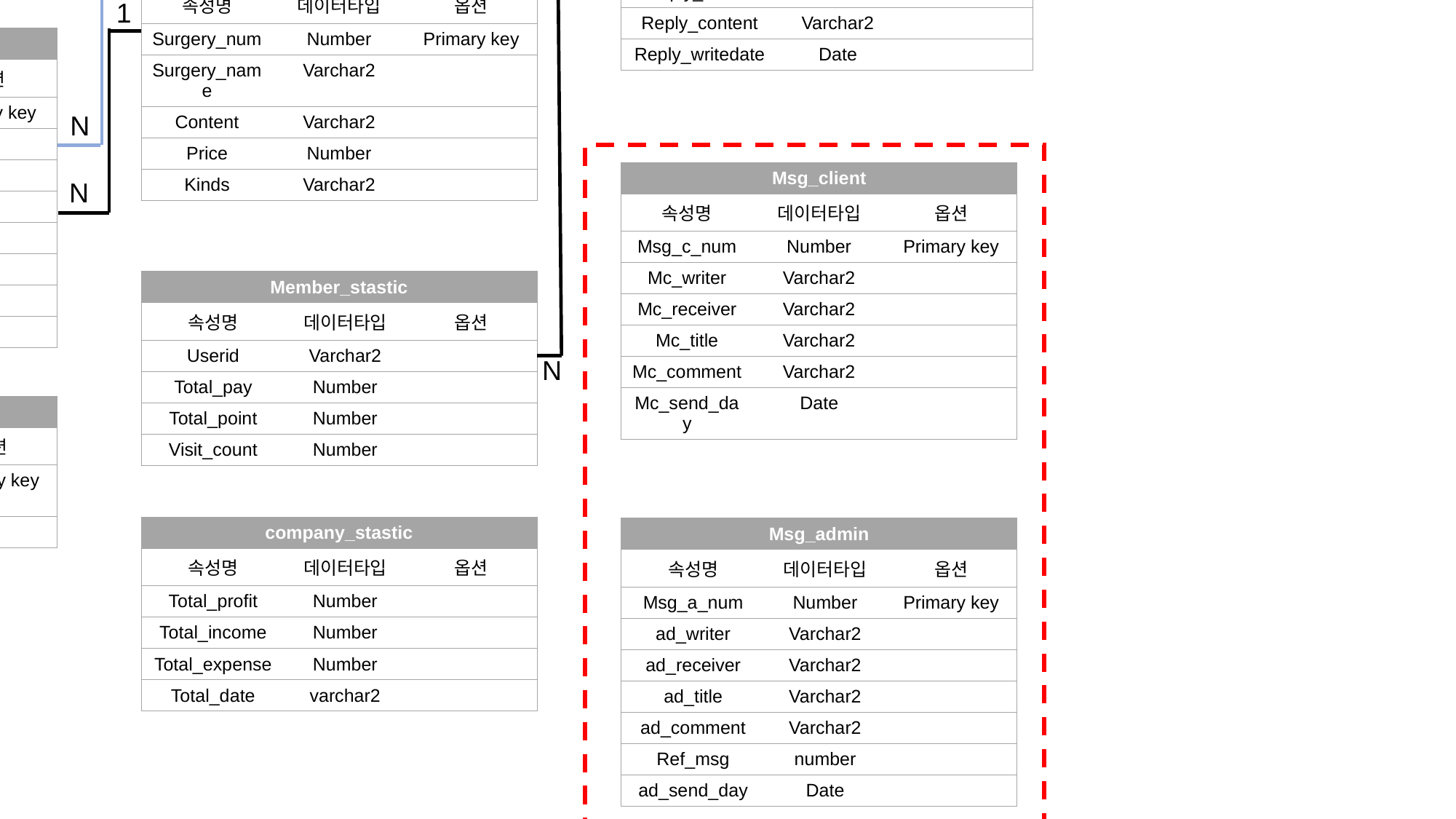

| Department |  |  |
| --- | --- | --- |
| 속성명 | 데이터타입 | 옵션 |
| Depart\_num | Number | Primary key |
| Depart\_name | Varchar2 |  |
| Basic\_pay | Number |  |
| Board |  |  |
| --- | --- | --- |
| 속성명 | 데이터타입 | 옵션 |
| Board\_num | Number | Primary key |
| Board\_userid | Varchar2 |  |
| Board\_kinds | Varchar2 |  |
| Board\_title | Varchar2 |  |
| Board\_content | Varchar2 |  |
| Board\_filename | Varchar2 |  |
| Board\_writeday | Date |  |
| Member |  |  |
| --- | --- | --- |
| 속성명 | 데이터타입 | 옵션 |
| id | varchar2 | Primary key |
| Pwd | Varchar2 | Not null |
| Name | Varchar2 | Not null |
| Identification | Char(14) | Not null |
| Birth | Data |  |
| Email | Varchar2 |  |
| Phone | Varchar2 |  |
| Prefer\_surger | Number |  |
| Grade | Varchar2 |  |
1
1
1
N
| Staff |  |  |
| --- | --- | --- |
| 속성명 | 데이터타입 | 옵션 |
| Staff\_num | Number | Primary key |
| Staff\_name | Varchar2 | not null |
| Staff\_career | Number | Not null |
| Staff\_detail | Varchar2 | Not null |
| Depart | Number | Default 1 |
1
1
N
| Reply |  |  |
| --- | --- | --- |
| 속성명 | 데이터타입 | 옵션 |
| Reply\_num | Number | Primary key |
| Ref\_board\_num | Number |  |
| Reply\_userid | Varchar2 |  |
| Reply\_content | Varchar2 |  |
| Reply\_writedate | Date |  |
N
N
| Surgery |  |  |
| --- | --- | --- |
| 속성명 | 데이터타입 | 옵션 |
| Surgery\_num | Number | Primary key |
| Surgery\_name | Varchar2 |  |
| Content | Varchar2 |  |
| Price | Number |  |
| Kinds | Varchar2 |  |
1
| Reserve |  |  |
| --- | --- | --- |
| 속성명 | 데이터타입 | 옵션 |
| Reserve\_num | Number | Primary key |
| Client\_name | Varchar2 |  |
| Participant | Varchar2 |  |
| Reserve\_content | Number |  |
| Reserve\_price | Number |  |
| Rserve\_time | Number |  |
| Reserve\_date | Date |  |
| Reserve\_check | Char(3) |  |
N
N

| Msg\_client |  |  |
| --- | --- | --- |
| 속성명 | 데이터타입 | 옵션 |
| Msg\_c\_num | Number | Primary key |
| Mc\_writer | Varchar2 |  |
| Mc\_receiver | Varchar2 |  |
| Mc\_title | Varchar2 |  |
| Mc\_comment | Varchar2 |  |
| Mc\_send\_day | Date |  |
N
N
| Member\_stastic |  |  |
| --- | --- | --- |
| 속성명 | 데이터타입 | 옵션 |
| Userid | Varchar2 |  |
| Total\_pay | Number |  |
| Total\_point | Number |  |
| Visit\_count | Number |  |
N
| Reserve\_time |  |  |
| --- | --- | --- |
| 속성명 | 데이터타입 | 옵션 |
| Reserve\_time\_num | Number | Primary key |
| Time | varchar2 |  |
1
| company\_stastic |  |  |
| --- | --- | --- |
| 속성명 | 데이터타입 | 옵션 |
| Total\_profit | Number |  |
| Total\_income | Number |  |
| Total\_expense | Number |  |
| Total\_date | varchar2 |  |
| Msg\_admin |  |  |
| --- | --- | --- |
| 속성명 | 데이터타입 | 옵션 |
| Msg\_a\_num | Number | Primary key |
| ad\_writer | Varchar2 |  |
| ad\_receiver | Varchar2 |  |
| ad\_title | Varchar2 |  |
| ad\_comment | Varchar2 |  |
| Ref\_msg | number |  |
| ad\_send\_day | Date |  |